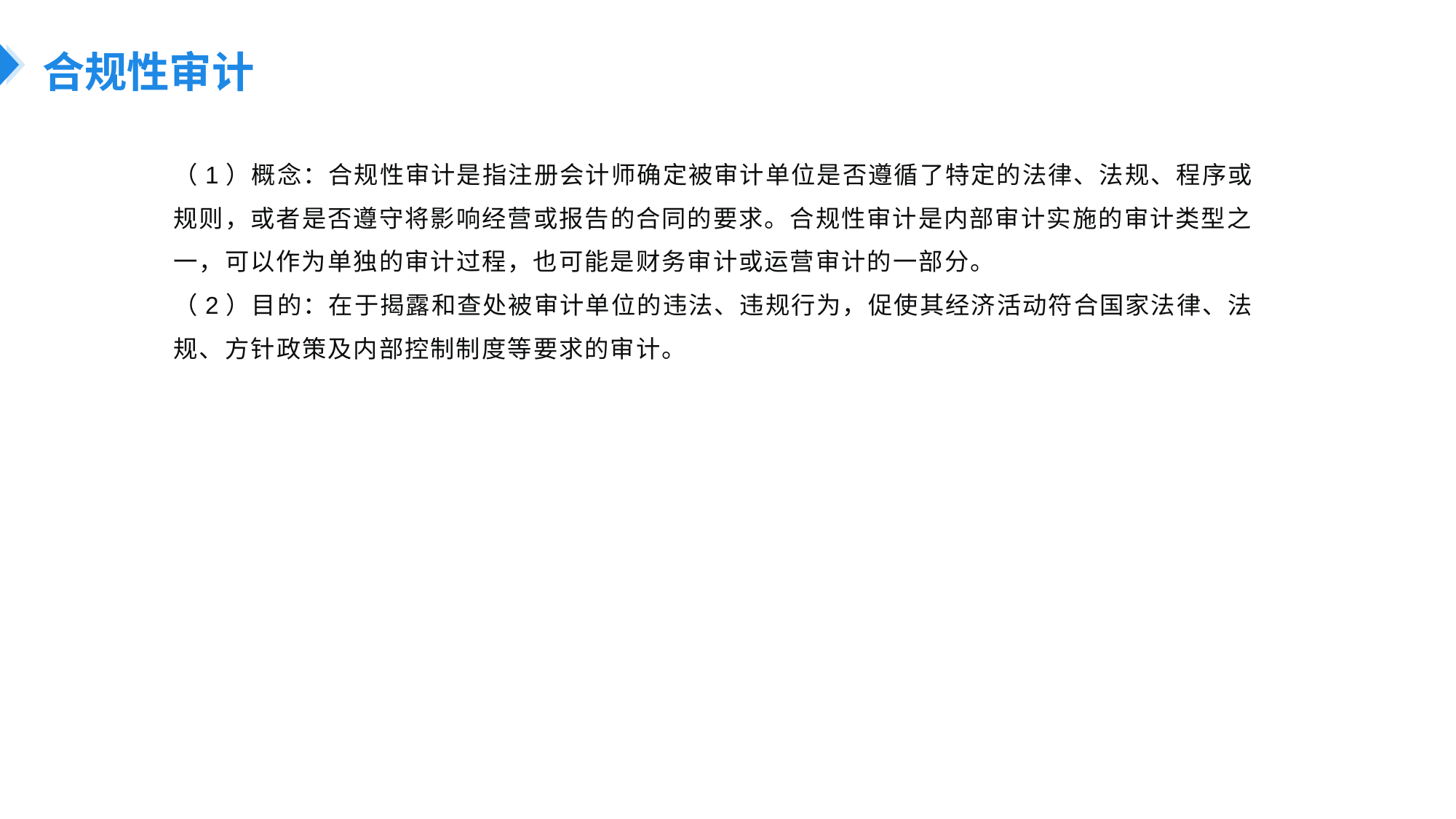

# 合规性审计
（1）概念：合规性审计是指注册会计师确定被审计单位是否遵循了特定的法律、法规、程序或规则，或者是否遵守将影响经营或报告的合同的要求。合规性审计是内部审计实施的审计类型之一，可以作为单独的审计过程，也可能是财务审计或运营审计的一部分。
（2）目的：在于揭露和查处被审计单位的违法、违规行为，促使其经济活动符合国家法律、法规、方针政策及内部控制制度等要求的审计。